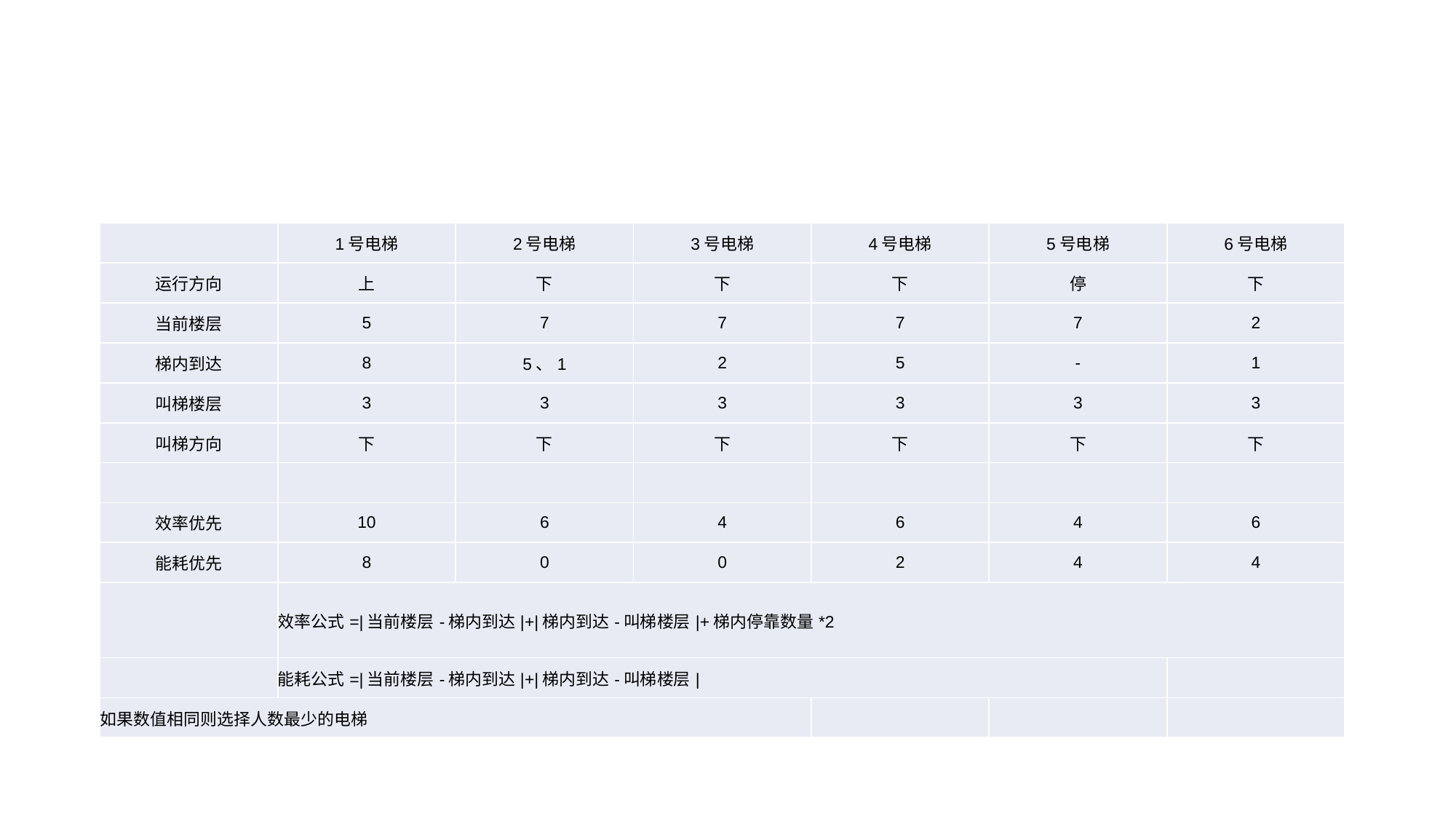

#
|  | 1号电梯 | 2号电梯 | 3号电梯 | 4号电梯 | 5号电梯 | 6号电梯 |
| --- | --- | --- | --- | --- | --- | --- |
| 运行方向 | 上 | 下 | 下 | 下 | 停 | 下 |
| 当前楼层 | 5 | 7 | 7 | 7 | 7 | 2 |
| 梯内到达 | 8 | 5、1 | 2 | 5 | - | 1 |
| 叫梯楼层 | 3 | 3 | 3 | 3 | 3 | 3 |
| 叫梯方向 | 下 | 下 | 下 | 下 | 下 | 下 |
|  |  |  |  |  |  |  |
| 效率优先 | 10 | 6 | 4 | 6 | 4 | 6 |
| 能耗优先 | 8 | 0 | 0 | 2 | 4 | 4 |
|  | 效率公式=|当前楼层-梯内到达|+|梯内到达-叫梯楼层|+梯内停靠数量\*2 |  |  |  |  |  |
|  | 能耗公式=|当前楼层-梯内到达|+|梯内到达-叫梯楼层| |  |  |  |  |  |
| 如果数值相同则选择人数最少的电梯 |  |  |  |  |  |  |